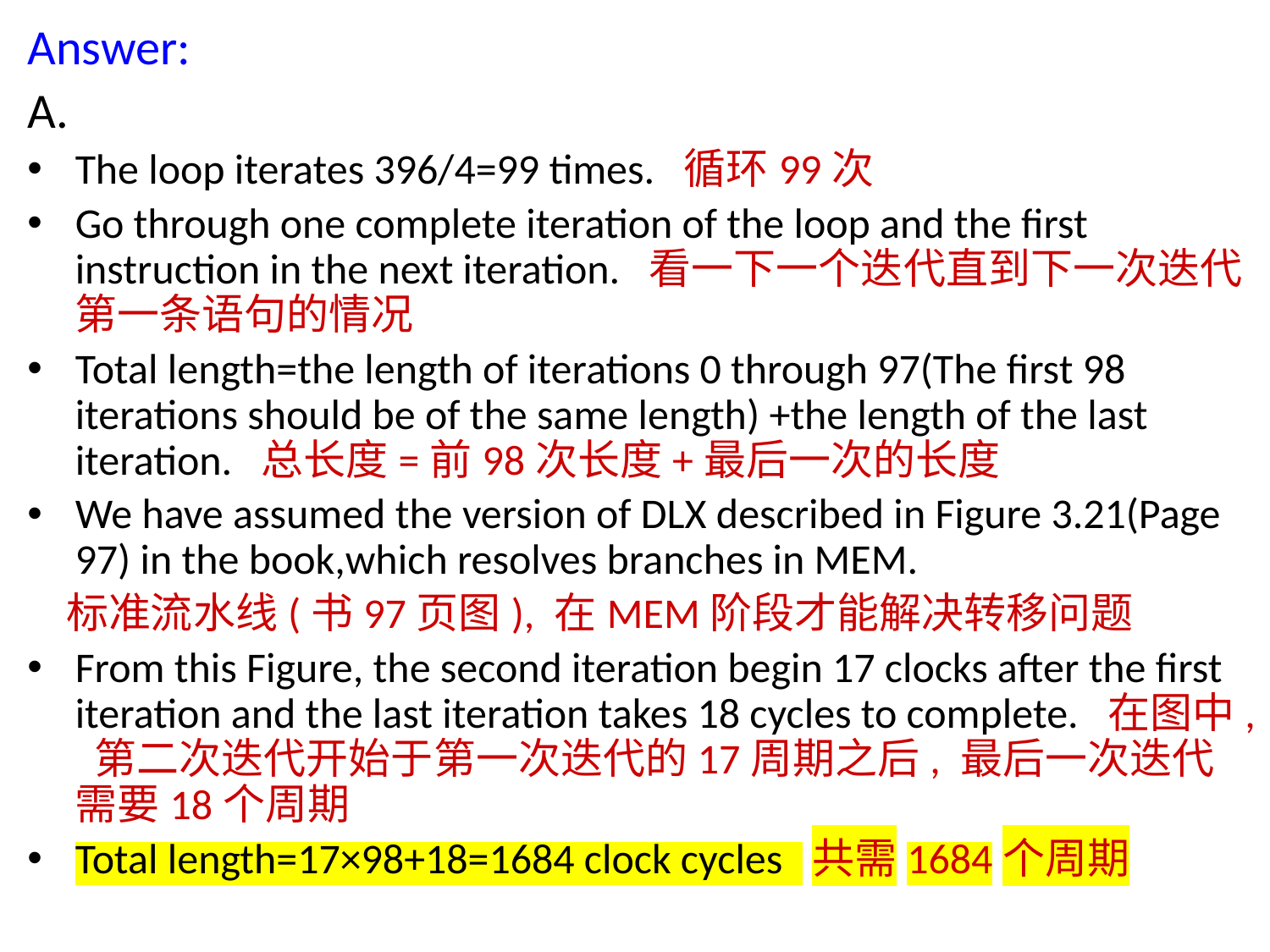

Answer:
A.
The loop iterates 396/4=99 times.  循环99次
Go through one complete iteration of the loop and the first instruction in the next iteration.  看一下一个迭代直到下一次迭代第一条语句的情况
Total length=the length of iterations 0 through 97(The first 98 iterations should be of the same length) +the length of the last iteration.  总长度=前98次长度+最后一次的长度
We have assumed the version of DLX described in Figure 3.21(Page 97) in the book,which resolves branches in MEM.
   标准流水线(书97页图), 在MEM阶段才能解决转移问题
From this Figure, the second iteration begin 17 clocks after the first iteration and the last iteration takes 18 cycles to complete.  在图中, 第二次迭代开始于第一次迭代的17周期之后, 最后一次迭代需要18个周期
Total length=17×98+18=1684 clock cycles  共需1684个周期